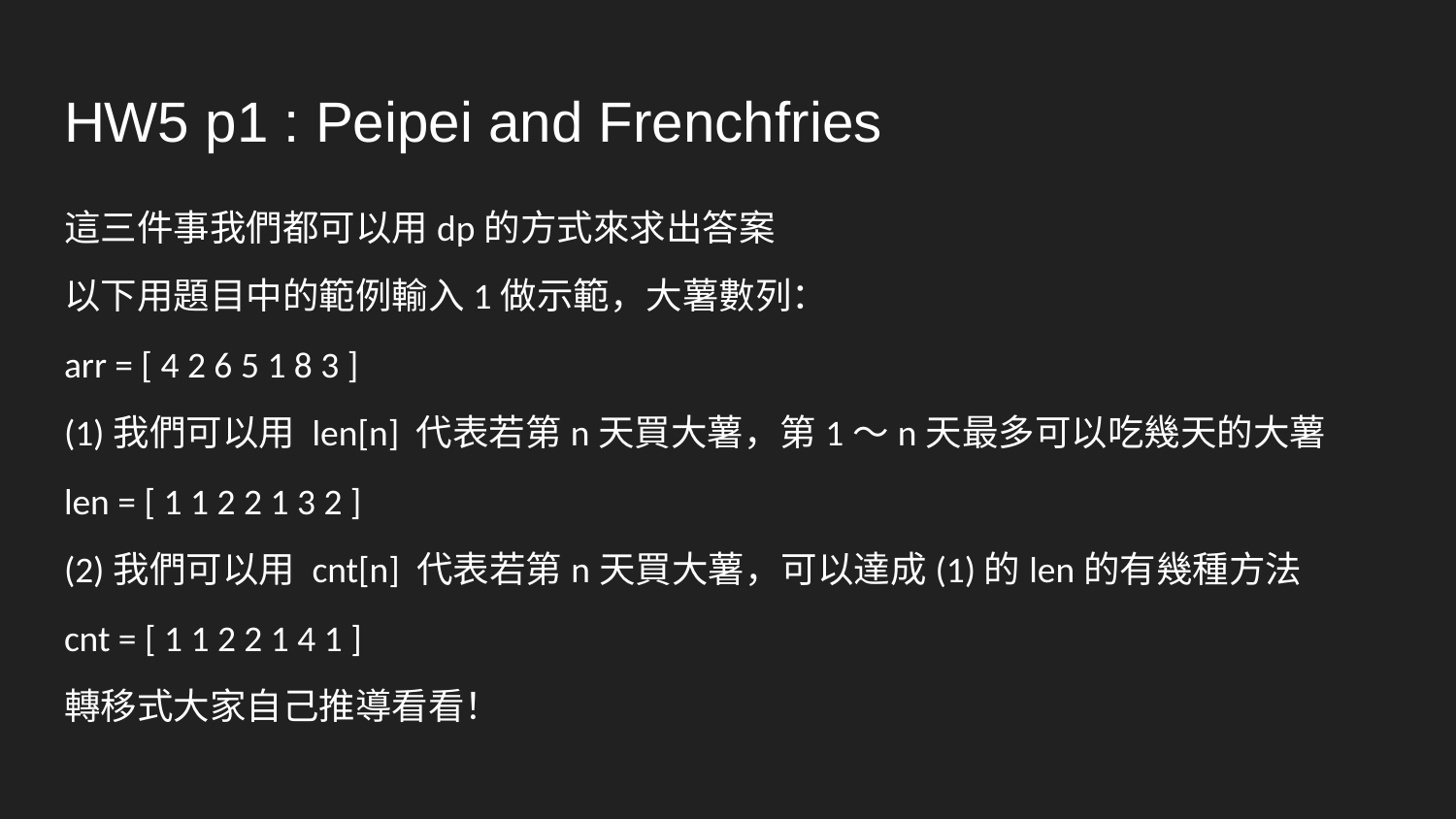

# HW5 p1 : Peipei and Frenchfries
這三件事我們都可以用dp的方式來求出答案
以下用題目中的範例輸入1做示範，大薯數列：
arr = [ 4 2 6 5 1 8 3 ]
(1)我們可以用 len[n] 代表若第n天買大薯，第1～n天最多可以吃幾天的大薯
len = [ 1 1 2 2 1 3 2 ]
(2)我們可以用 cnt[n] 代表若第n天買大薯，可以達成(1)的len的有幾種方法
cnt = [ 1 1 2 2 1 4 1 ]
轉移式大家自己推導看看！